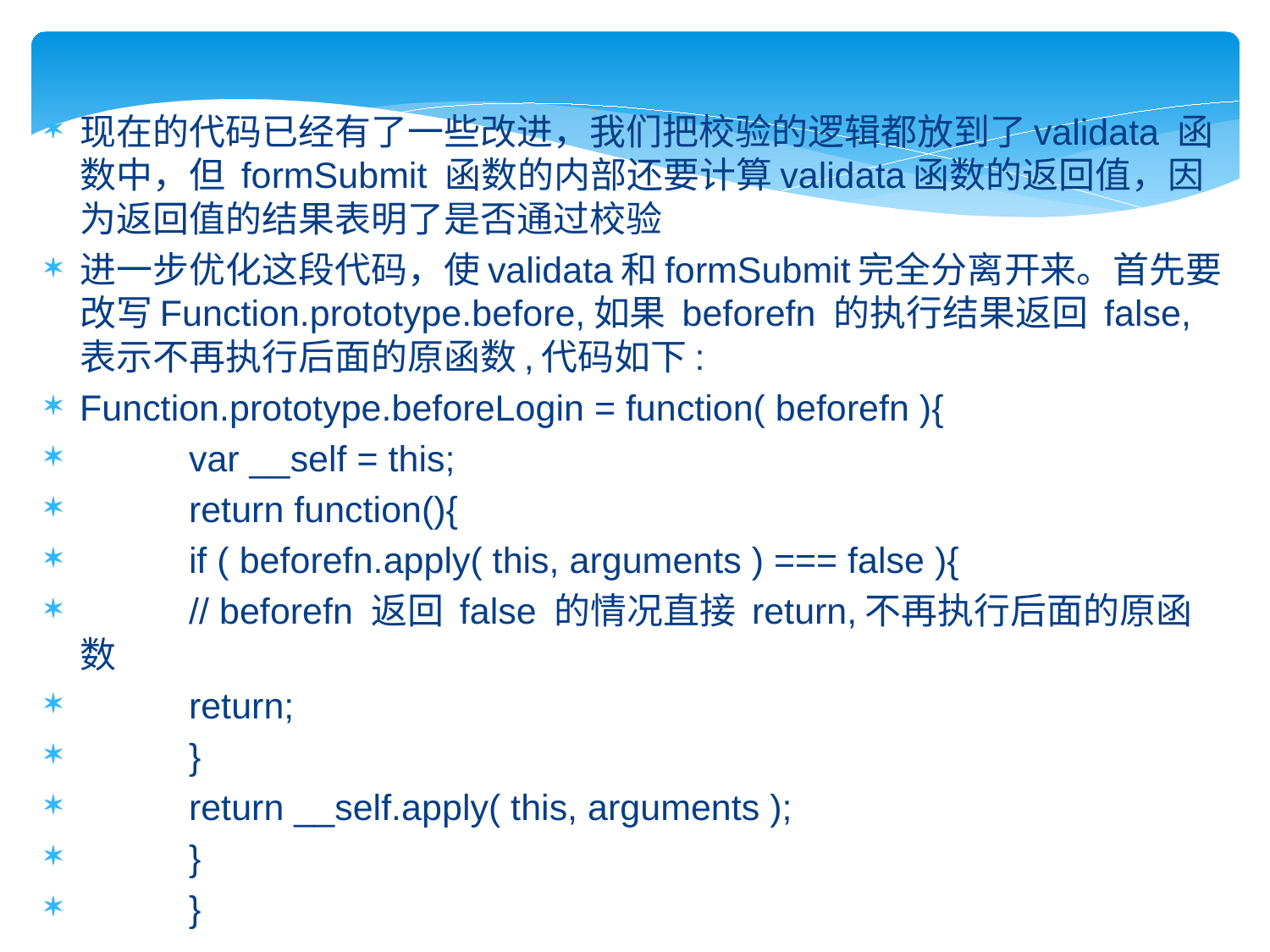

现在的代码已经有了一些改进，我们把校验的逻辑都放到了validata 函数中，但 formSubmit 函数的内部还要计算validata函数的返回值，因为返回值的结果表明了是否通过校验
进一步优化这段代码，使validata和formSubmit完全分离开来。首先要改写Function.prototype.before,如果 beforefn 的执行结果返回 false,表示不再执行后面的原函数,代码如下:
Function.prototype.beforeLogin = function( beforefn ){
		var __self = this;
		return function(){
			if ( beforefn.apply( this, arguments ) === false ){
			// beforefn 返回 false 的情况直接 return,不再执行后面的原函数
				return;
			}
		return __self.apply( this, arguments );
		}
	}